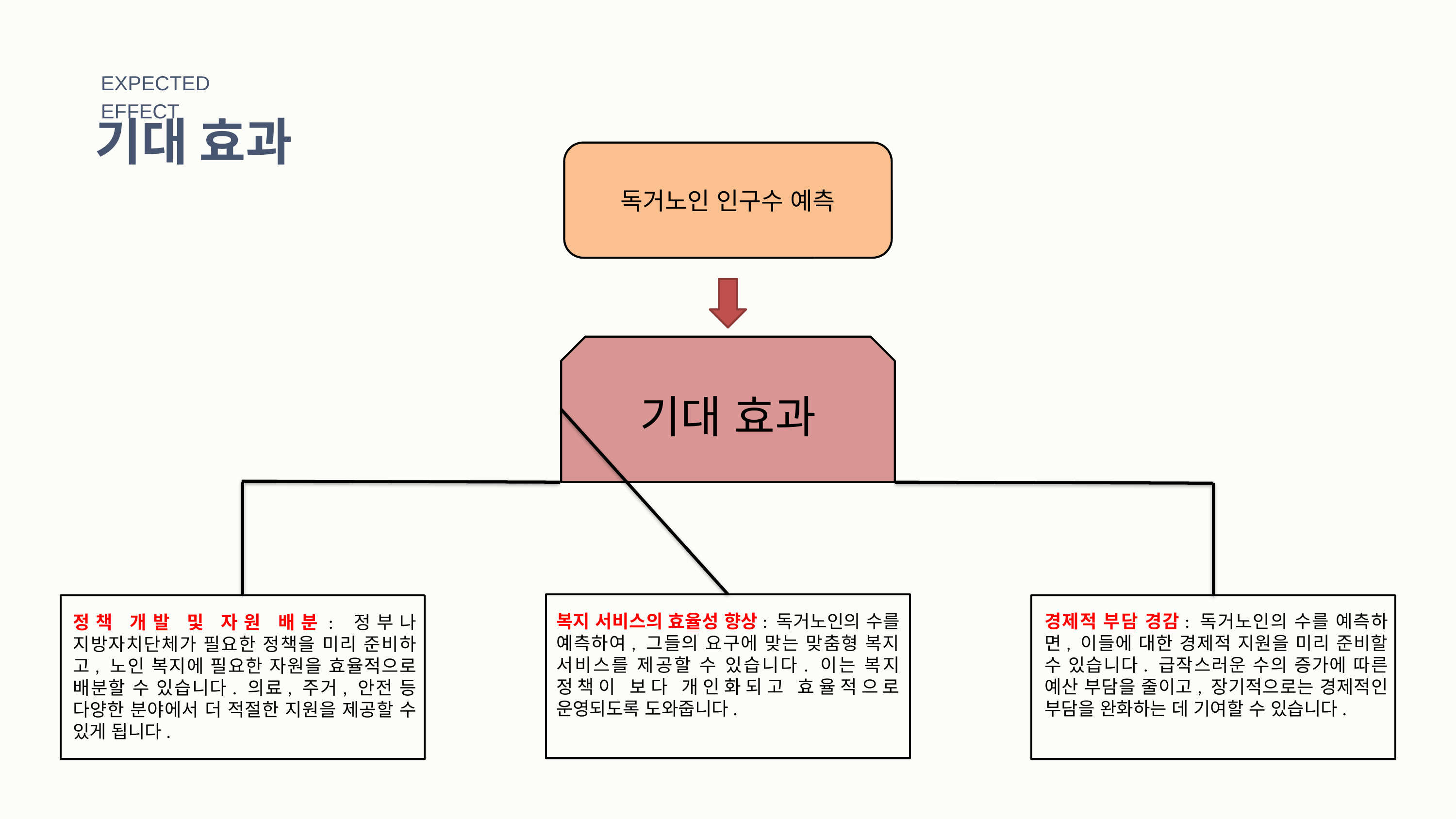

EXPECTED EFFECT

기대 효과
독거노인 인구수 예측

기대 효과

복지 서비스의 효율성 향상: 독거노인의 수를 예측하여, 그들의 요구에 맞는 맞춤형 복지 서비스를 제공할 수 있습니다. 이는 복지 정책이 보다 개인화되고 효율적으로 운영되도록 도와줍니다.
경제적 부담 경감: 독거노인의 수를 예측하면, 이들에 대한 경제적 지원을 미리 준비할 수 있습니다. 급작스러운 수의 증가에 따른 예산 부담을 줄이고, 장기적으로는 경제적인 부담을 완화하는 데 기여할 수 있습니다.
정책 개발 및 자원 배분: 정부나 지방자치단체가 필요한 정책을 미리 준비하고, 노인 복지에 필요한 자원을 효율적으로 배분할 수 있습니다. 의료, 주거, 안전 등 다양한 분야에서 더 적절한 지원을 제공할 수 있게 됩니다.